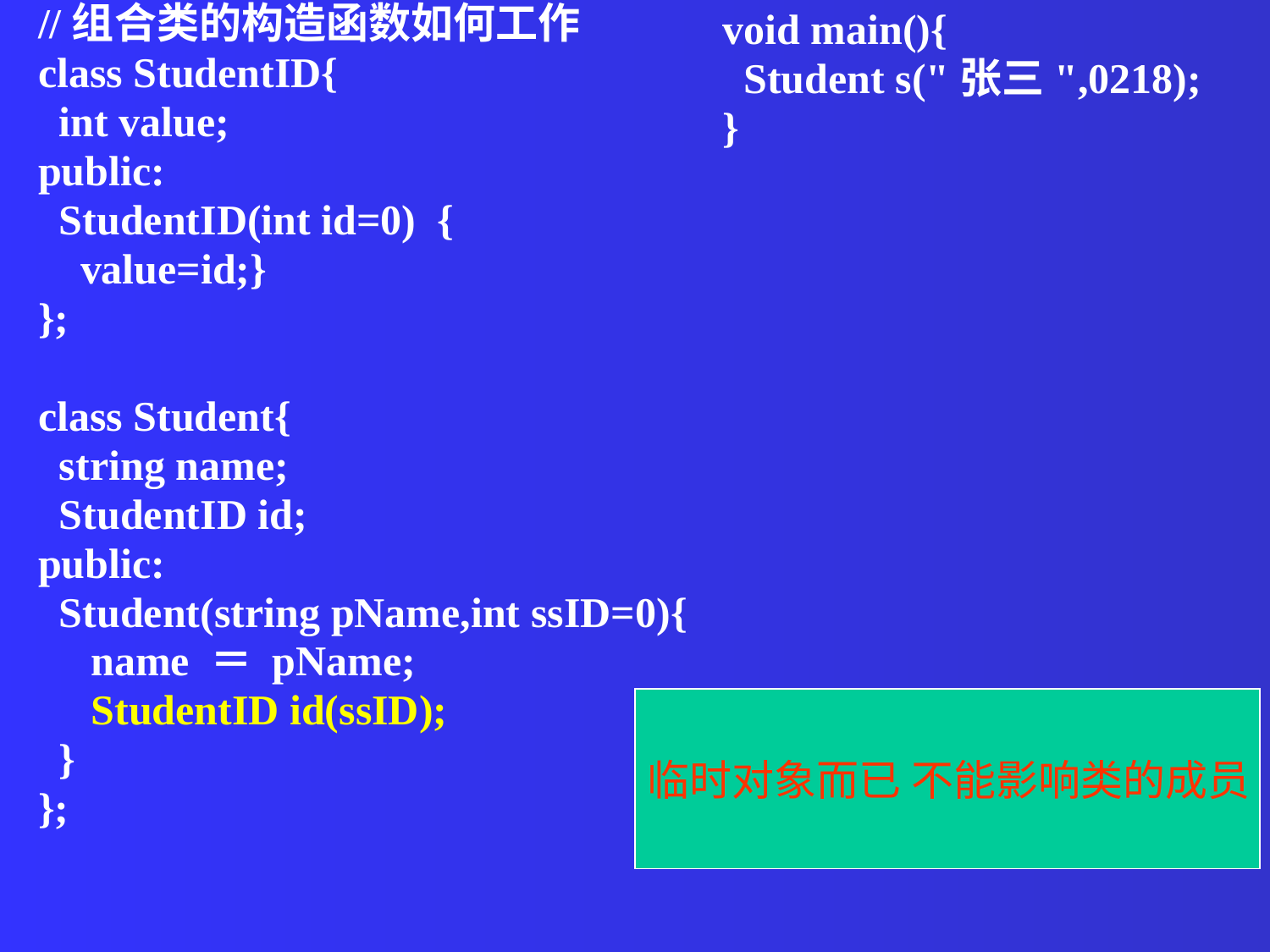

//组合类的构造函数如何工作
class StudentID{
  int value;
public:
  StudentID(int id=0)  {
    value=id;}
};

class Student{
  string name;
  StudentID id;
public:
  Student(string pName,int ssID=0){
     name ＝ pName;
     StudentID id(ssID);
  }
};
void main(){
  Student s("张三",0218);
}
临时对象而已 不能影响类的成员